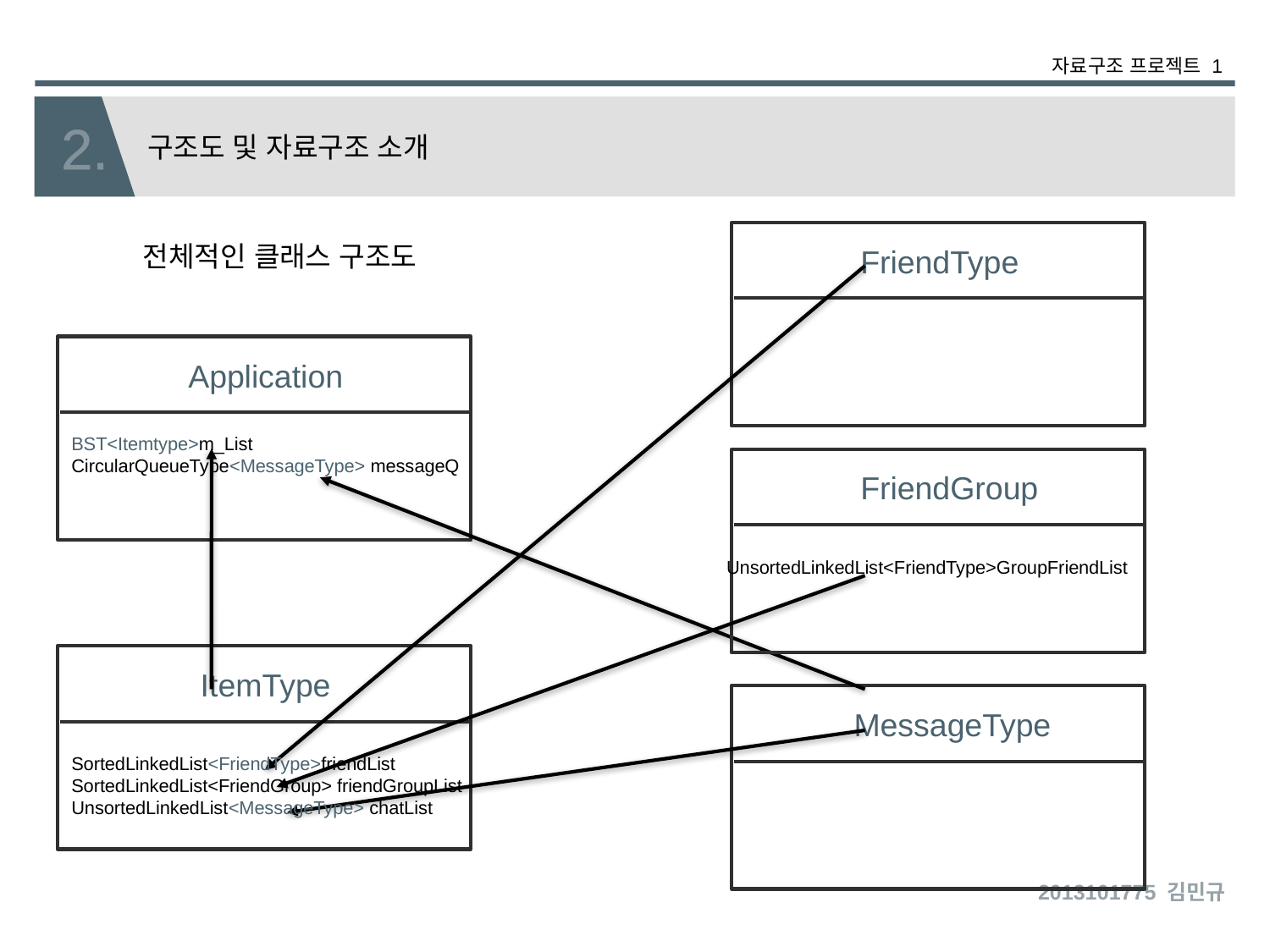

자료구조 프로젝트 1

구조도 및 자료구조 소개

2.

전체적인 클래스 구조도
FriendType

Application
BST<Itemtype>m_List
CircularQueueType<MessageType> messageQ

FriendGroup
UnsortedLinkedList<FriendType>GroupFriendList

ItemType

MessageType
SortedLinkedList<FriendType>friendList
SortedLinkedList<FriendGroup> friendGroupList
UnsortedLinkedList<MessageType> chatList
2013101775 김민규